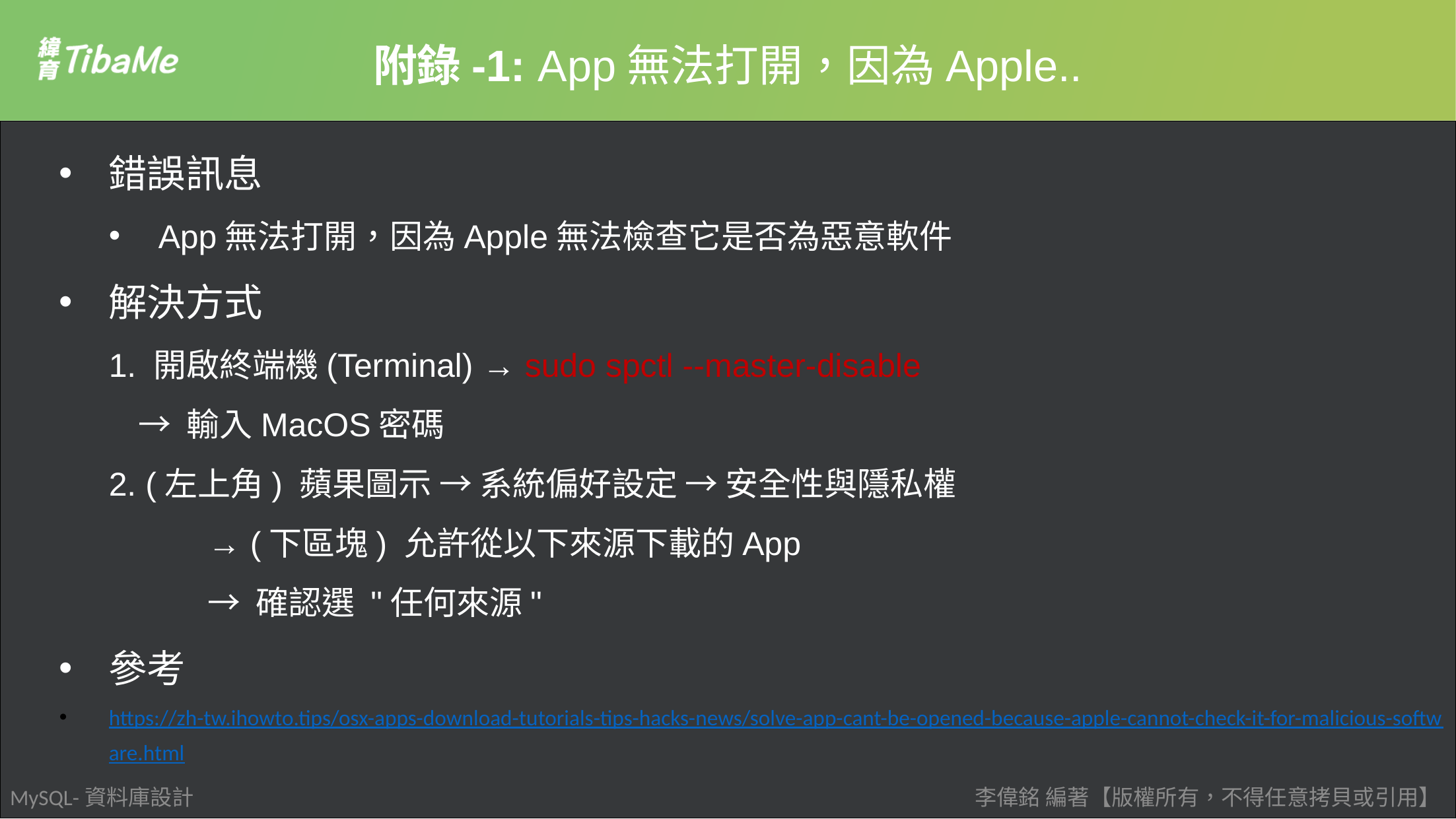

附錄-1: App無法打開，因為Apple..
錯誤訊息
App無法打開，因為Apple無法檢查它是否為惡意軟件
解決方式
1. 開啟終端機(Terminal) → sudo spctl --master-disable
    → 輸入MacOS密碼
2. (左上角) 蘋果圖示 → 系統偏好設定 → 安全性與隱私權
	→ (下區塊) 允許從以下來源下載的App
	→ 確認選 "任何來源"
參考
https://zh-tw.ihowto.tips/osx-apps-download-tutorials-tips-hacks-news/solve-app-cant-be-opened-because-apple-cannot-check-it-for-malicious-software.html
MySQL-資料庫設計
李偉銘 編著【版權所有，不得任意拷貝或引用】